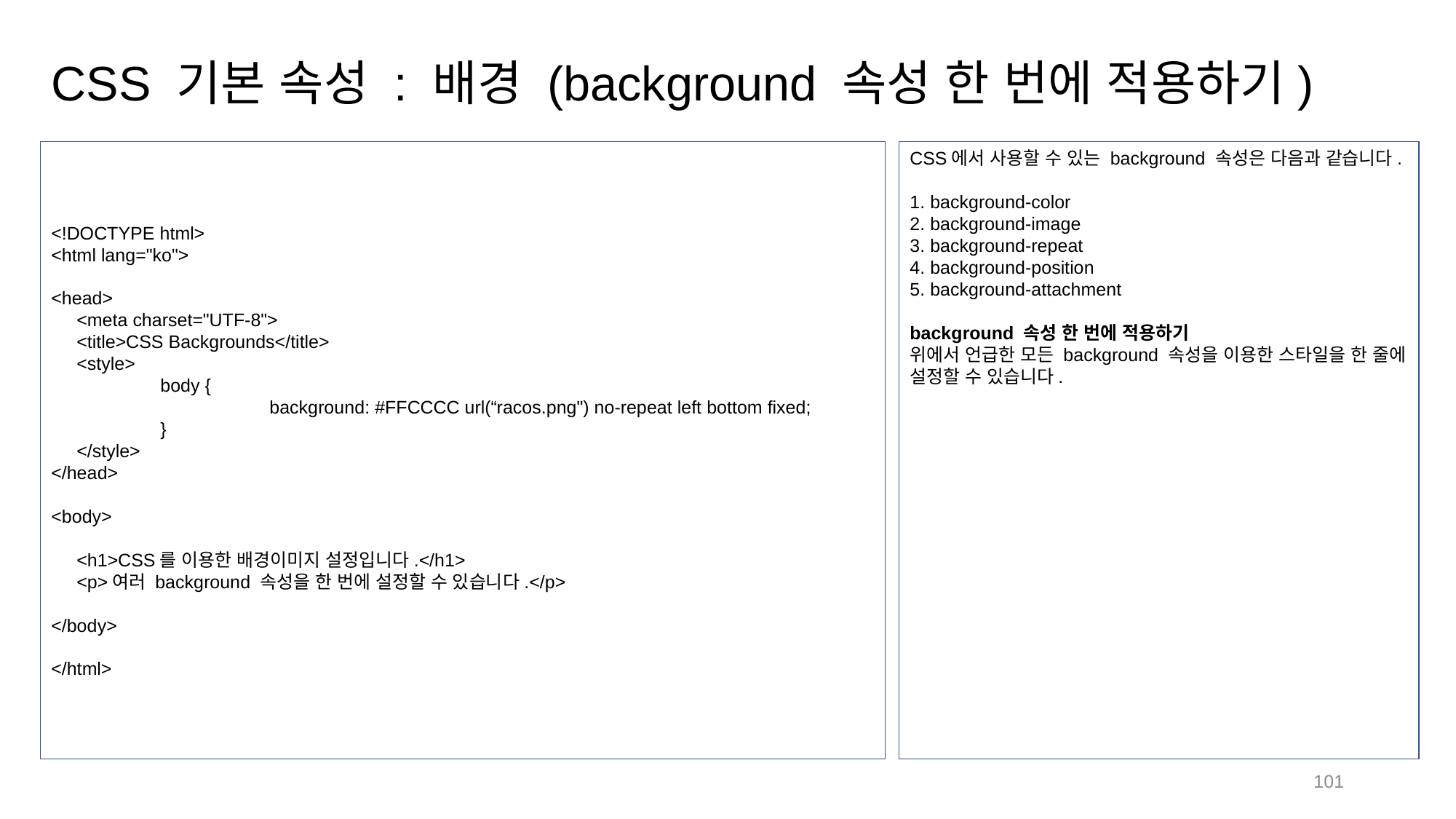

# CSS 기본 속성 : 배경 (background 속성 한 번에 적용하기)
<!DOCTYPE html>
<html lang="ko">

<head>
     <meta charset="UTF-8">
     <title>CSS Backgrounds</title>
     <style>
	body {
       	    	background: #FFCCCC url(“racos.png") no-repeat left bottom fixed;
	}
     </style>
</head>

<body>

     <h1>CSS를 이용한 배경이미지 설정입니다.</h1>
     <p>여러 background 속성을 한 번에 설정할 수 있습니다.</p>

</body>

</html>
CSS에서 사용할 수 있는 background 속성은 다음과 같습니다.

1. background-color
2. background-image
3. background-repeat
4. background-position
5. background-attachment

background 속성 한 번에 적용하기
위에서 언급한 모든 background 속성을 이용한 스타일을 한 줄에 설정할 수 있습니다.

101